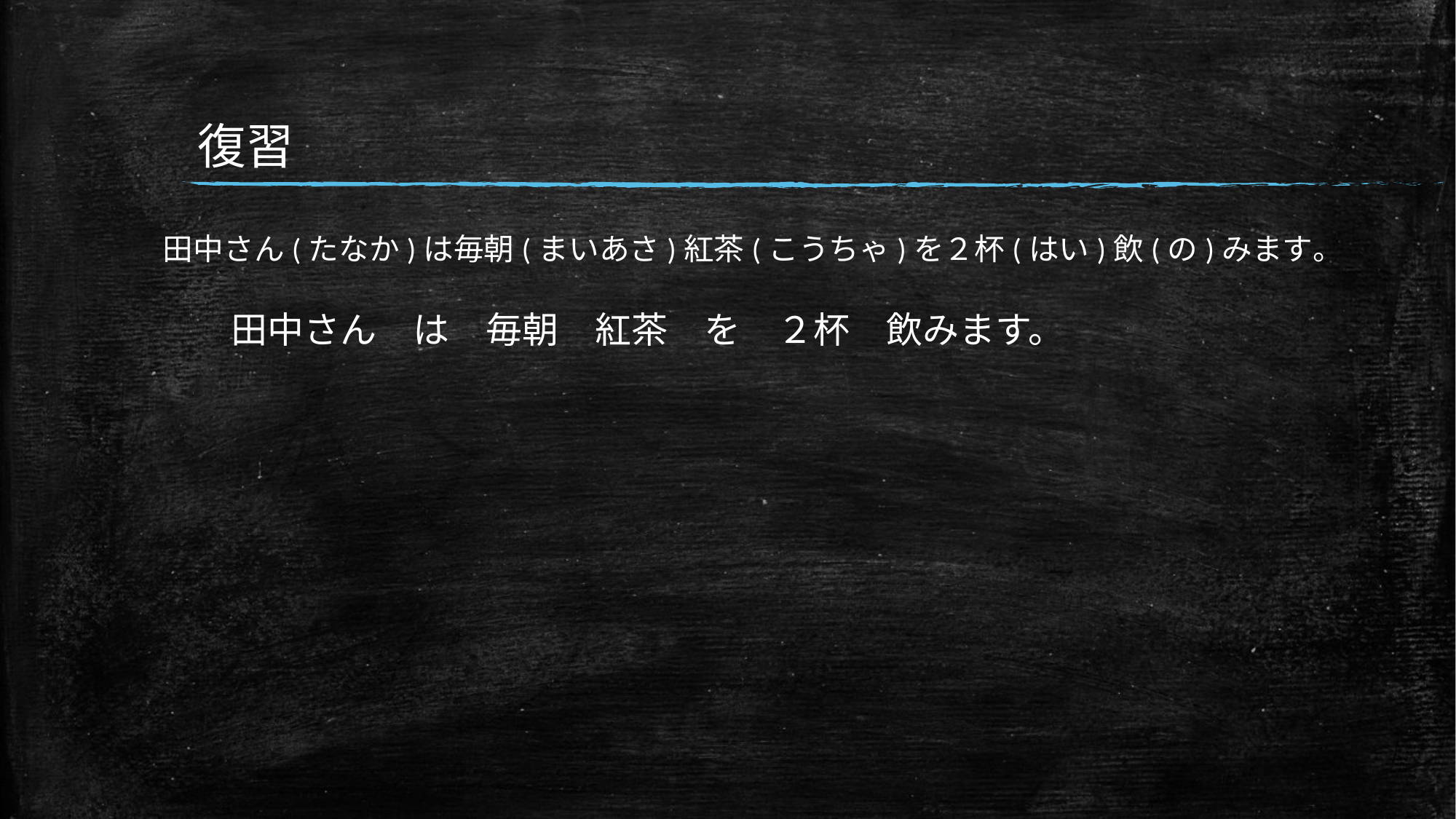

復習
田中さん(たなか)は毎朝(まいあさ)紅茶(こうちゃ)を２杯(はい)飲(の)みます。
田中さん　は　毎朝　紅茶　を　２杯　飲みます。